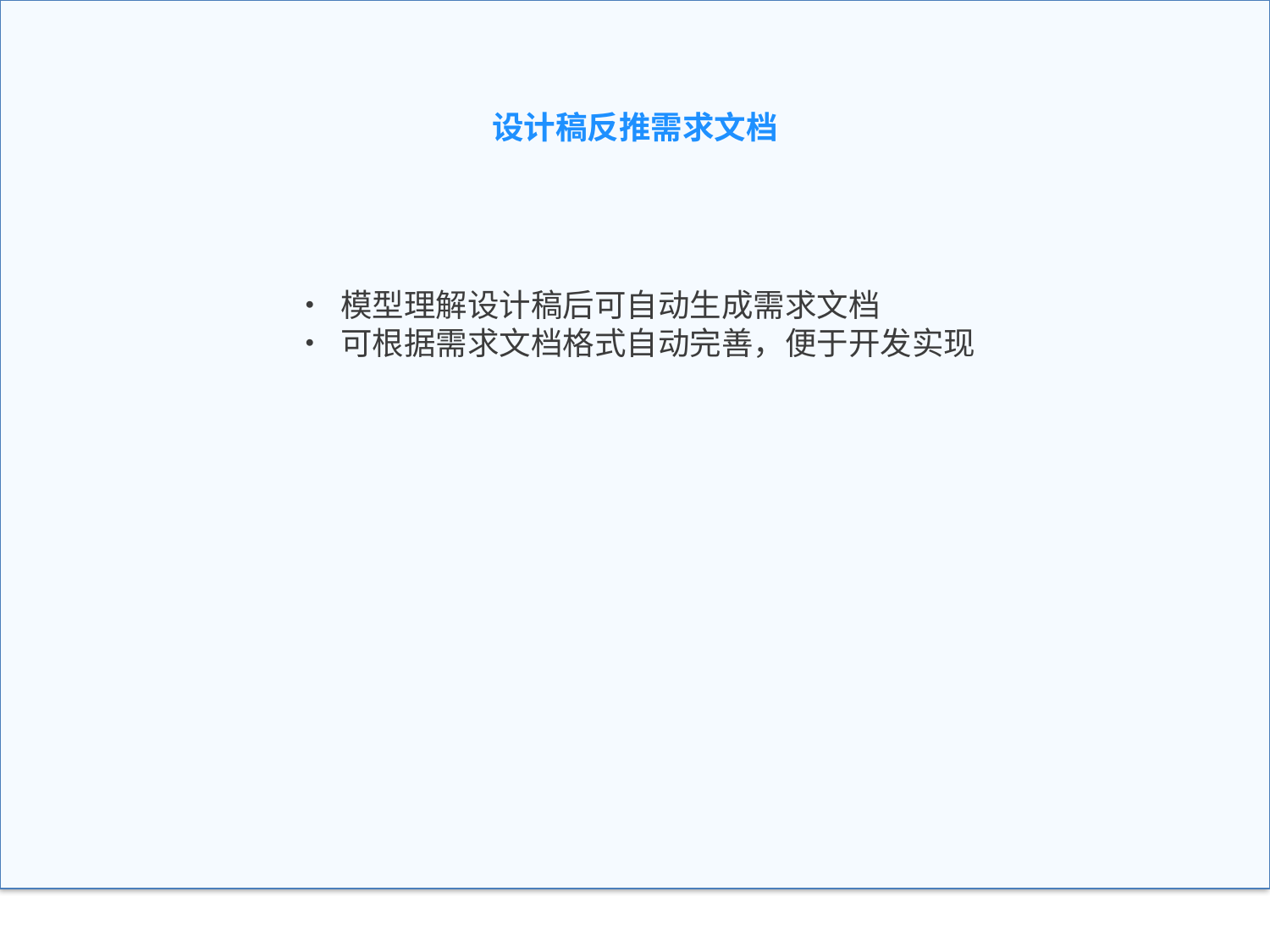

# 设计稿反推需求文档
设计稿反推需求文档

模型理解设计稿后可自动生成需求文档
可根据需求文档格式自动完善，便于开发实现
• 模型理解设计稿后可自动生成需求文档
• 可根据需求文档格式自动完善，便于开发实现